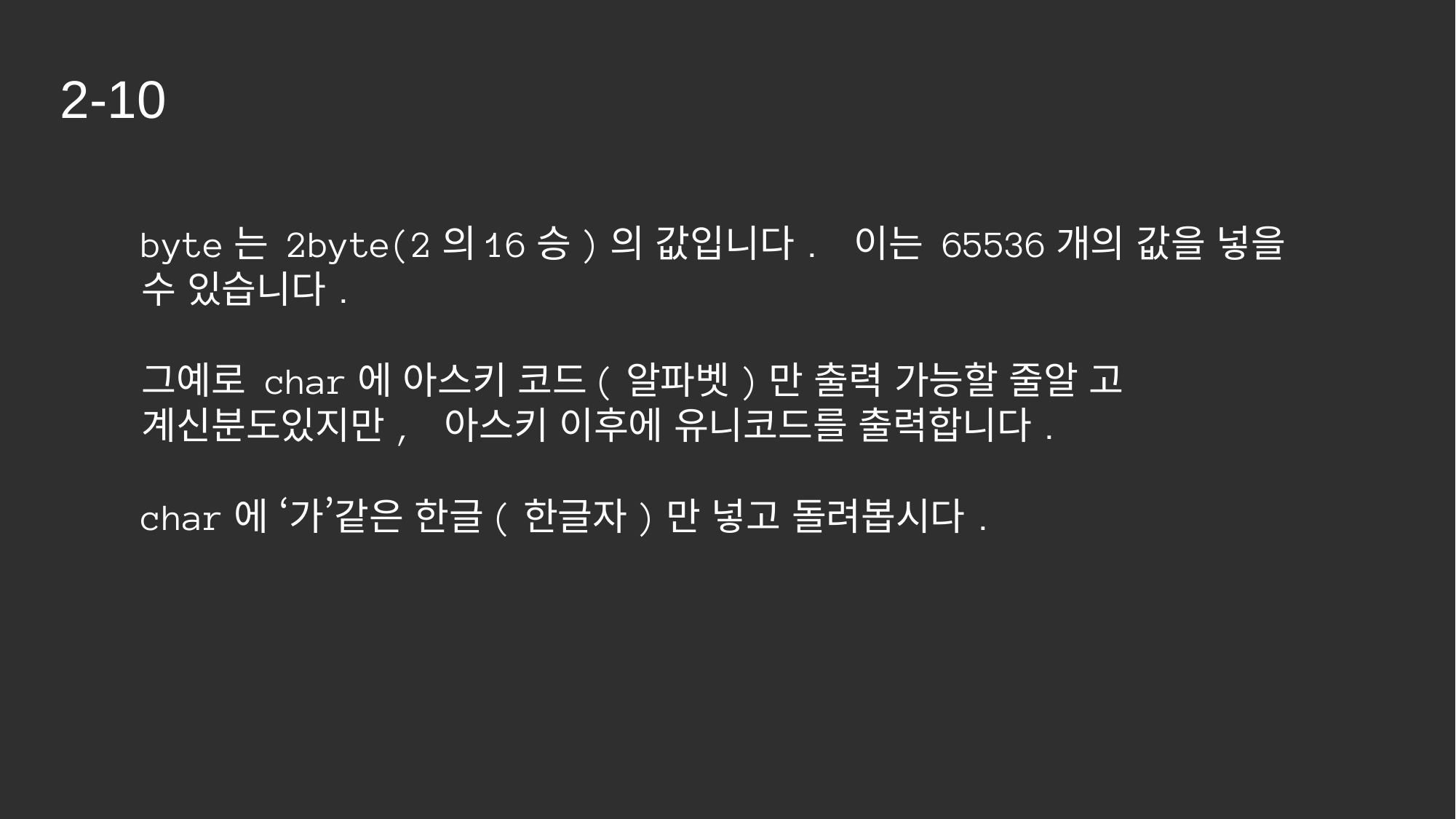

2-10
byte는 2byte(2의16승)의 값입니다. 이는 65536개의 값을 넣을 수 있습니다.

그예로 char에 아스키 코드(알파벳)만 출력 가능할 줄알 고 계신분도있지만, 아스키 이후에 유니코드를 출력합니다.

char에 ‘가’같은 한글(한글자)만 넣고 돌려봅시다.